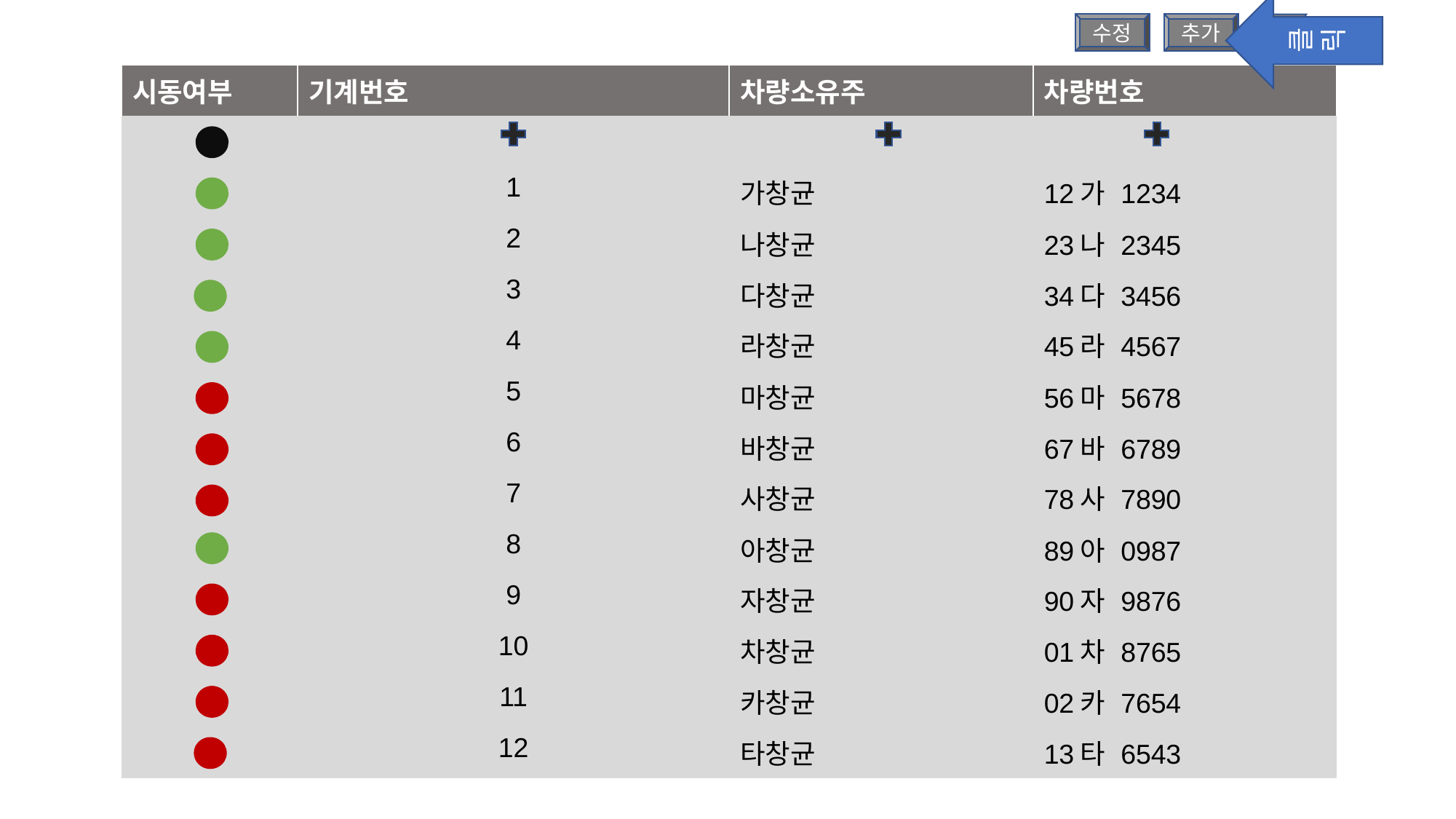

클릭
수정
추가

| 시동여부 | 기계번호 | 차량소유주 | 차량번호 |
| --- | --- | --- | --- |
|  |  |  |  |
|  | 1 | 가창균 | 12가 1234 |
|  | 2 | 나창균 | 23나 2345 |
|  | 3 | 다창균 | 34다 3456 |
|  | 4 | 라창균 | 45라 4567 |
|  | 5 | 마창균 | 56마 5678 |
|  | 6 | 바창균 | 67바 6789 |
|  | 7 | 사창균 | 78사 7890 |
|  | 8 | 아창균 | 89아 0987 |
|  | 9 | 자창균 | 90자 9876 |
|  | 10 | 차창균 | 01차 8765 |
|  | 11 | 카창균 | 02카 7654 |
|  | 12 | 타창균 | 13타 6543 |